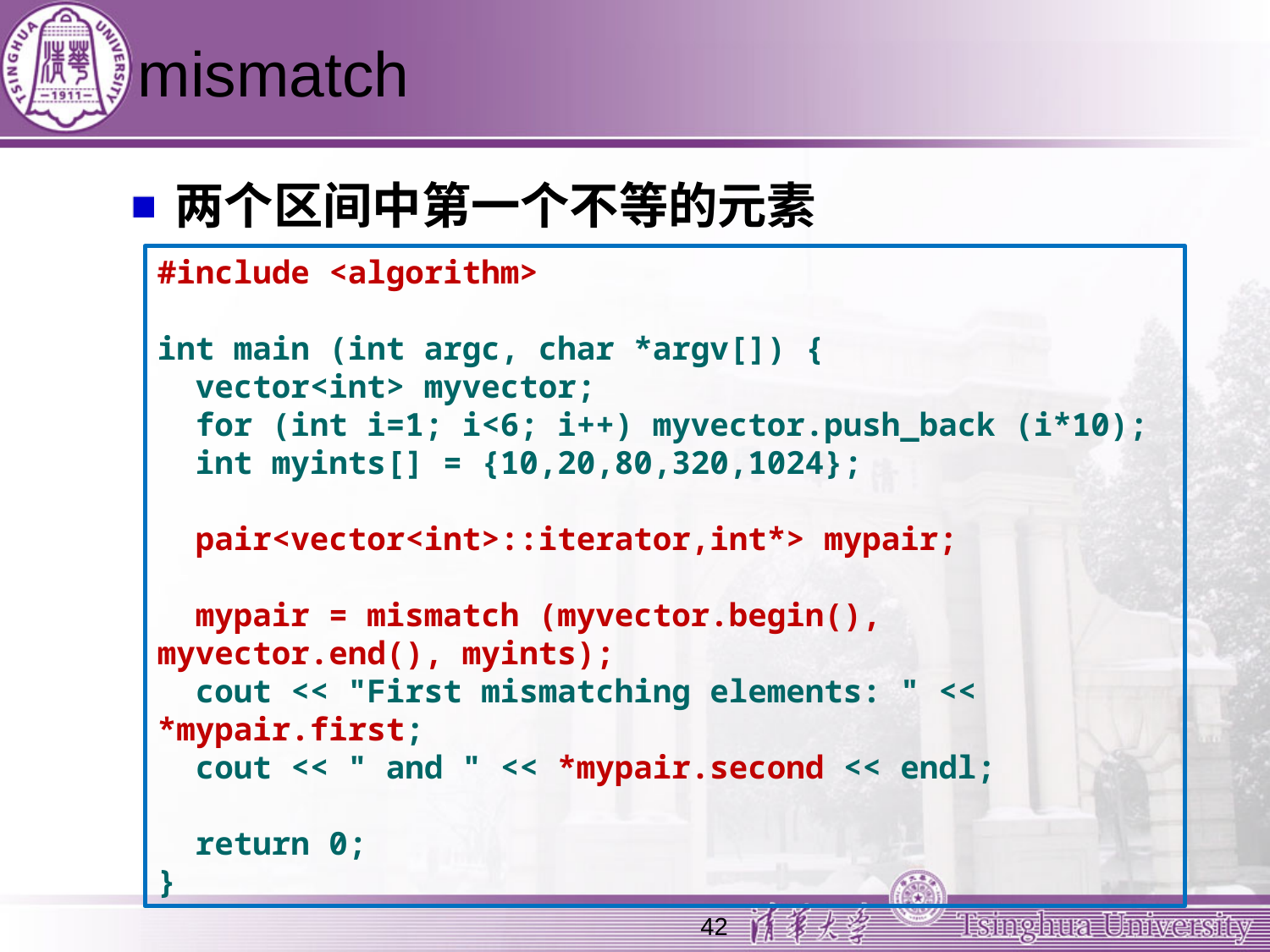

# mismatch
两个区间中第一个不等的元素

#include <algorithm>

int main (int argc, char *argv[]) {
  vector<int> myvector;
  for (int i=1; i<6; i++) myvector.push_back (i*10);
  int myints[] = {10,20,80,320,1024};

  pair<vector<int>::iterator,int*> mypair;

  mypair = mismatch (myvector.begin(), myvector.end(), myints);
  cout << "First mismatching elements: " << *mypair.first;
  cout << " and " << *mypair.second << endl;

  return 0;
}
42